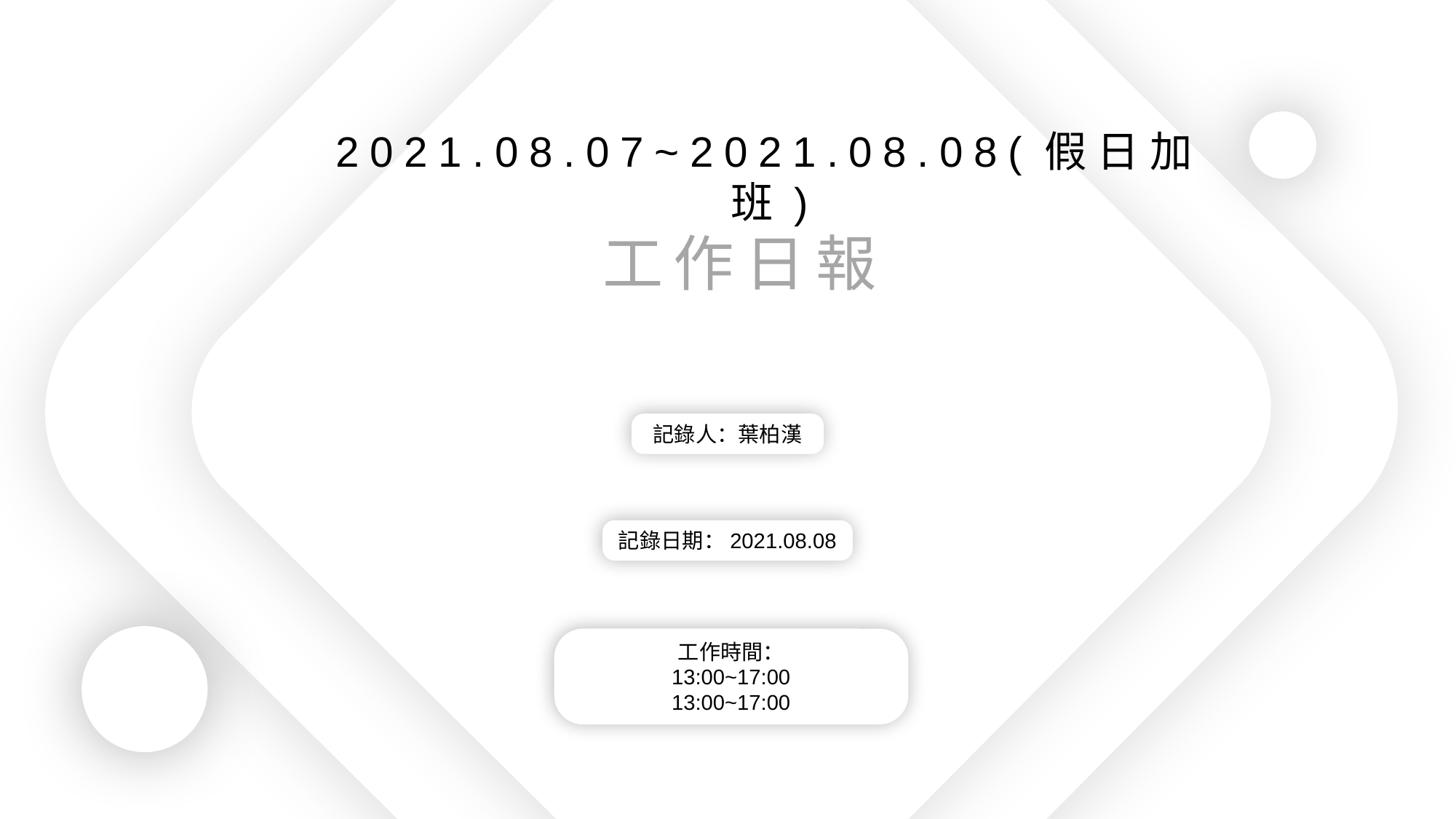

2021.08.07~2021.08.08(假日加班)
工作日報

記錄人：葉柏漢

記錄日期：2021.08.08

工作時間：
13:00~17:00
13:00~17:00